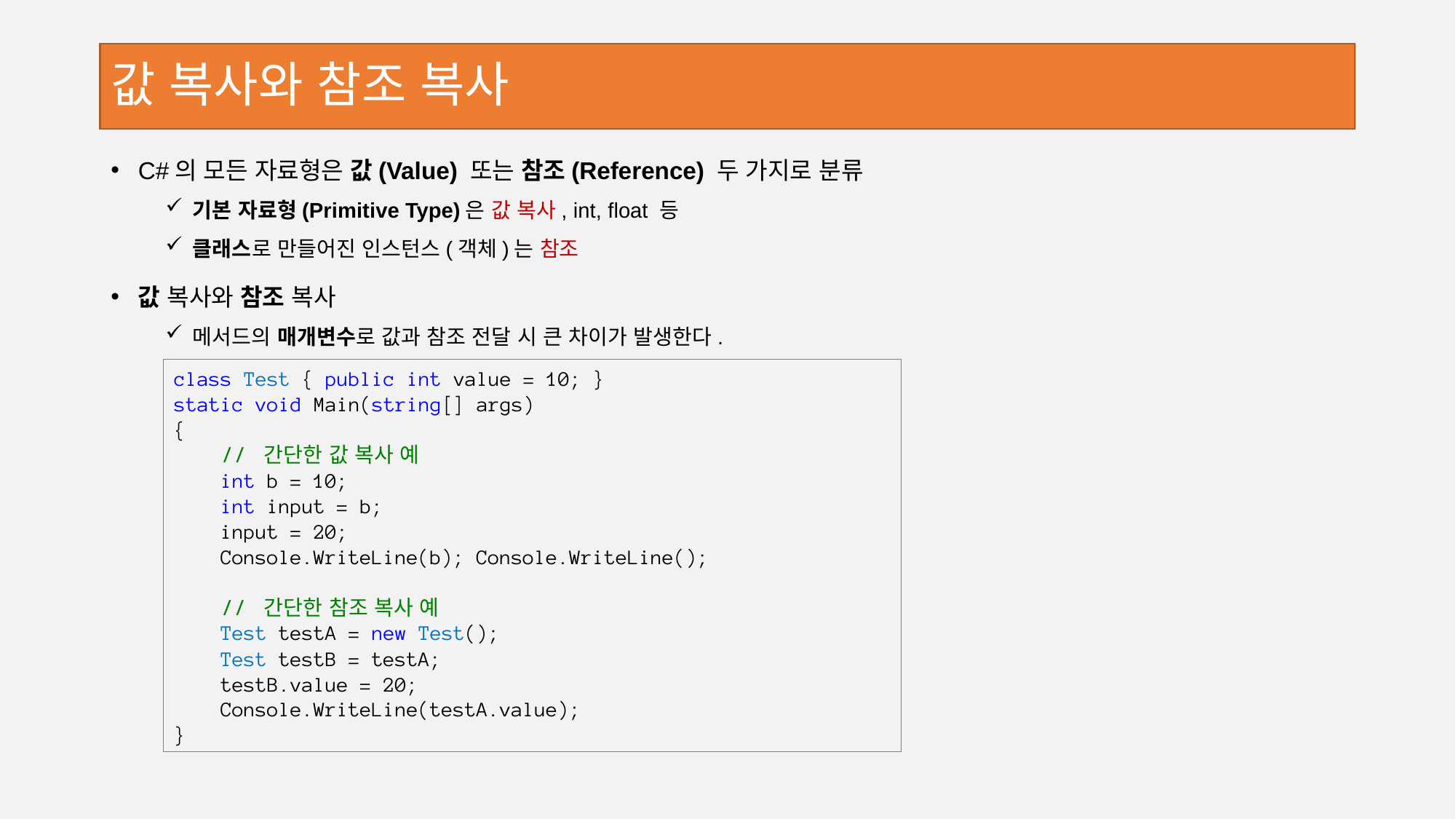

# 값 복사와 참조 복사
C#의 모든 자료형은 값(Value) 또는 참조(Reference) 두 가지로 분류
기본 자료형(Primitive Type)은 값 복사, int, float 등
클래스로 만들어진 인스턴스(객체)는 참조
값 복사와 참조 복사
메서드의 매개변수로 값과 참조 전달 시 큰 차이가 발생한다.

class Test { public int value = 10; }
static void Main(string[] args)
{
    // 간단한 값 복사 예
    int b = 10;
    int input = b;
    input = 20;
    Console.WriteLine(b); Console.WriteLine();

    // 간단한 참조 복사 예
    Test testA = new Test();
    Test testB = testA;
    testB.value = 20;
    Console.WriteLine(testA.value);
}